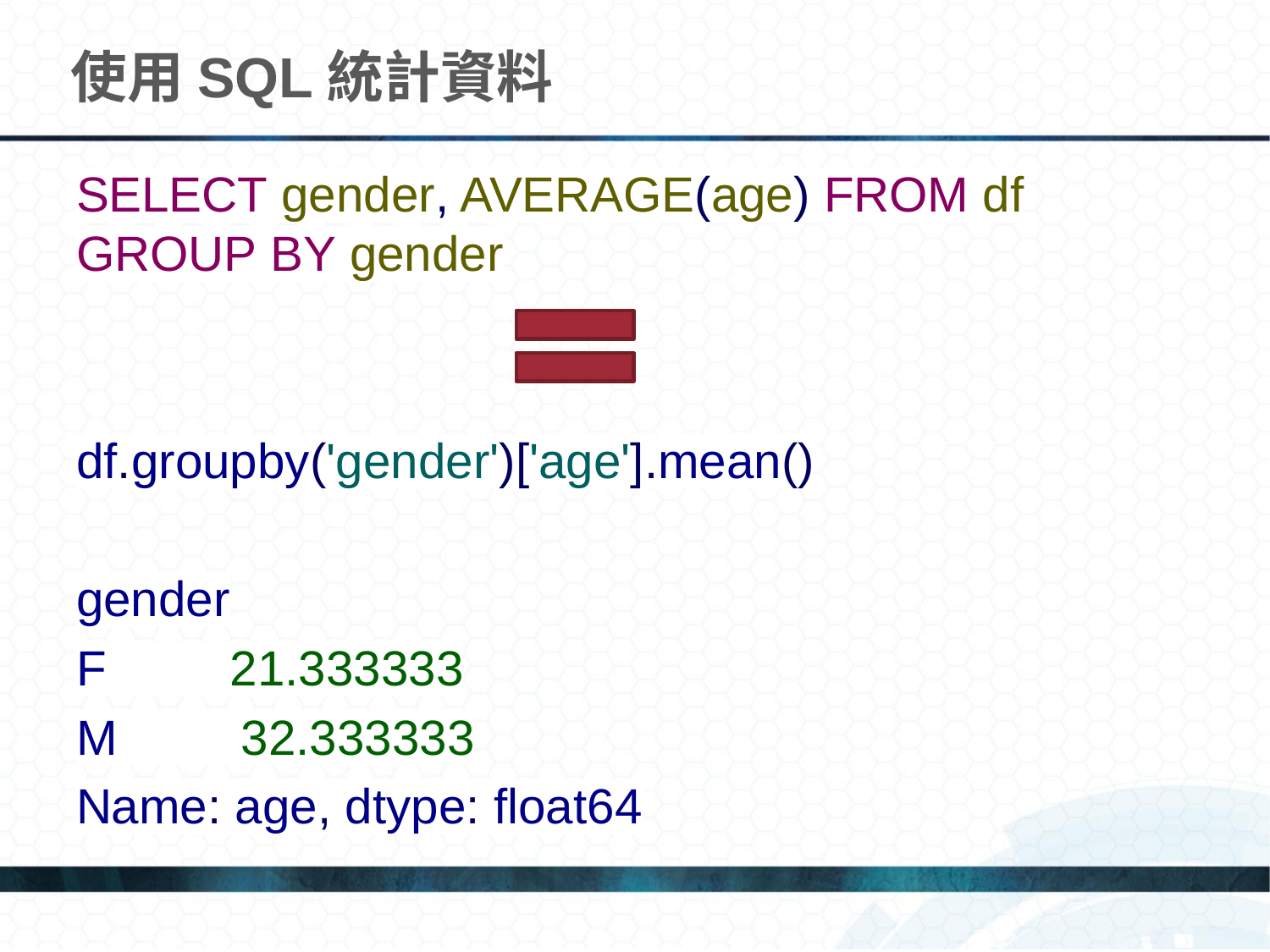

# 使用SQL統計資料
SELECT gender, AVERAGE(age) FROM df GROUP BY gender

df.groupby('gender')['age'].mean()

gender
F         21.333333
M         32.333333
Name: age, dtype: float64